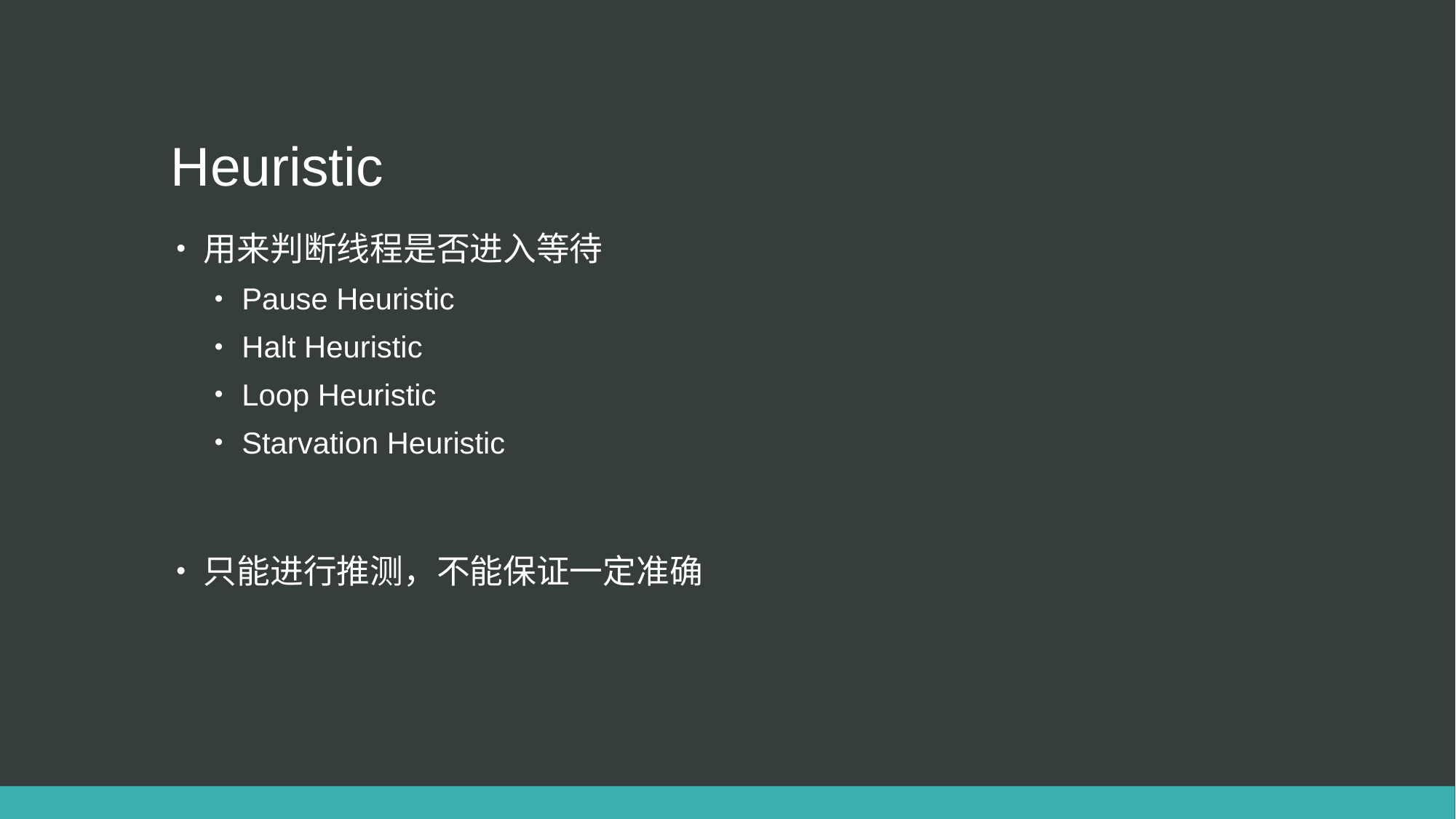

# Heuristic
用来判断线程是否进入等待
Pause Heuristic
Halt Heuristic
Loop Heuristic
Starvation Heuristic

只能进行推测，不能保证一定准确